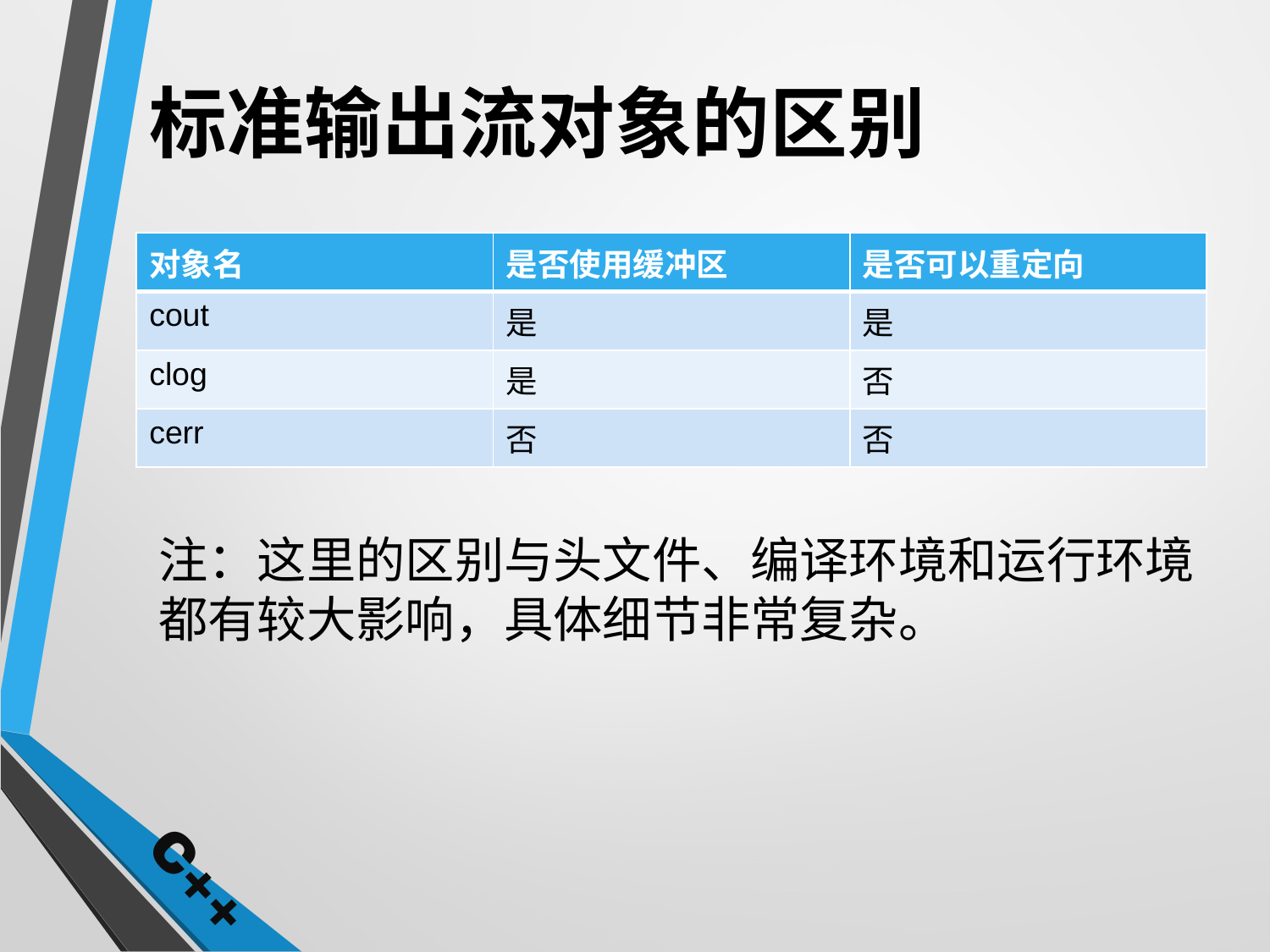

# 标准输出流对象的区别
| 对象名 | 是否使用缓冲区 | 是否可以重定向 |
| --- | --- | --- |
| cout | 是 | 是 |
| clog | 是 | 否 |
| cerr | 否 | 否 |
注：这里的区别与头文件、编译环境和运行环境都有较大影响，具体细节非常复杂。